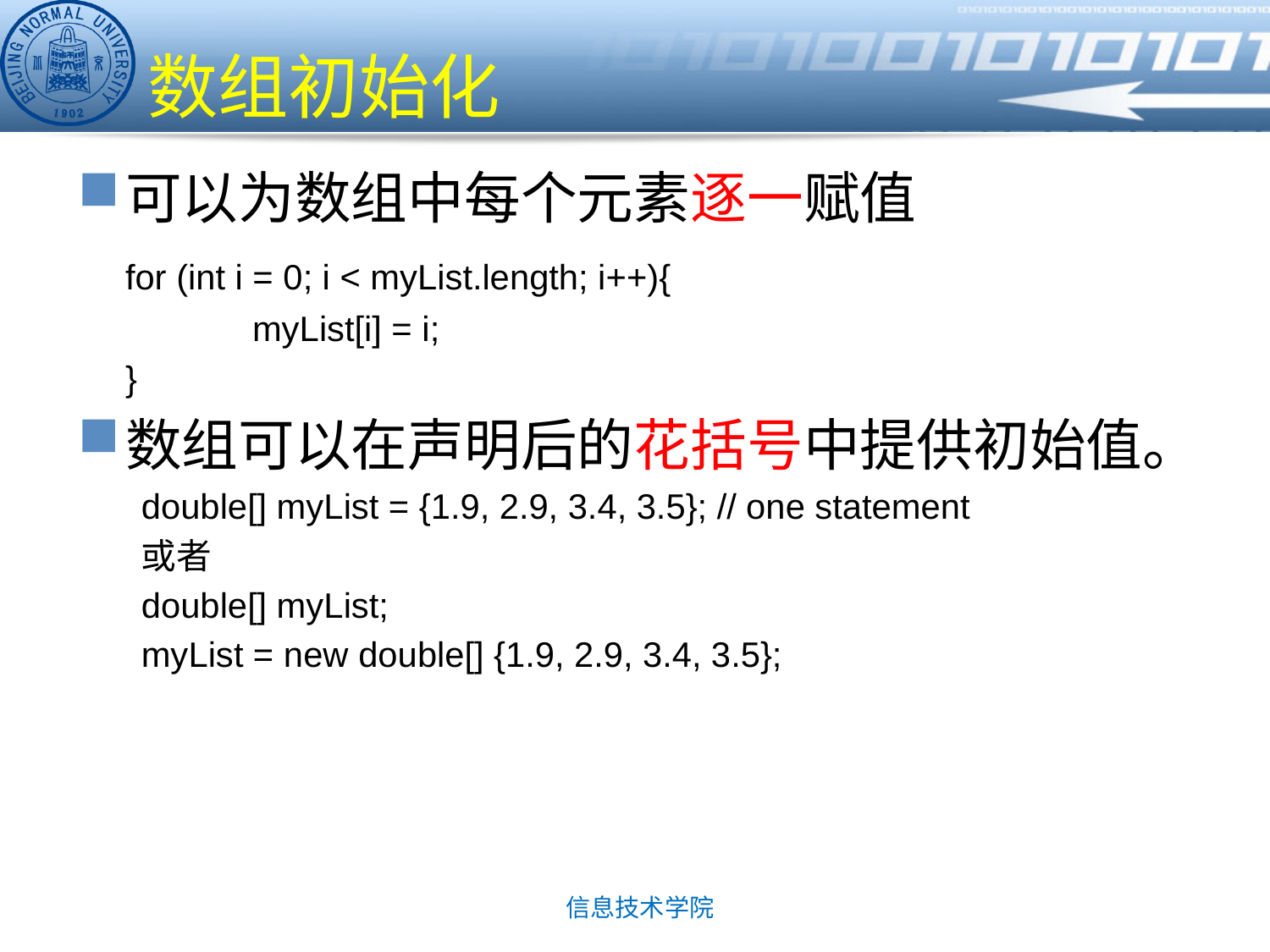

# 数组初始化
可以为数组中每个元素逐一赋值
	for (int i = 0; i < myList.length; i++){
		myList[i] = i;
	}
数组可以在声明后的花括号中提供初始值。
double[] myList = {1.9, 2.9, 3.4, 3.5}; // one statement
或者
double[] myList;
myList = new double[] {1.9, 2.9, 3.4, 3.5};
8